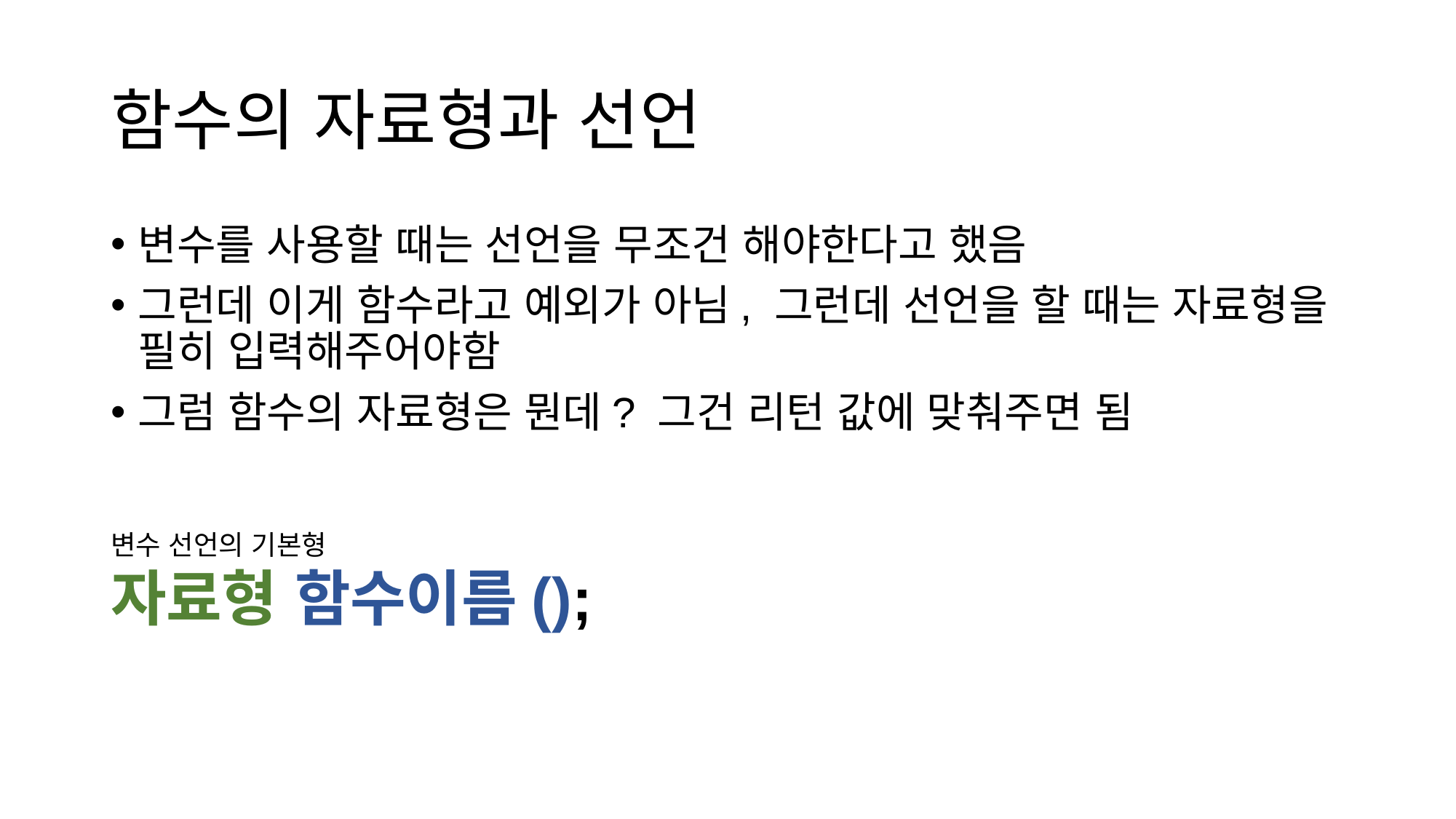

# 함수의 자료형과 선언
변수를 사용할 때는 선언을 무조건 해야한다고 했음
그런데 이게 함수라고 예외가 아님, 그런데 선언을 할 때는 자료형을 필히 입력해주어야함
그럼 함수의 자료형은 뭔데? 그건 리턴 값에 맞춰주면 됨

변수 선언의 기본형
자료형 함수이름();